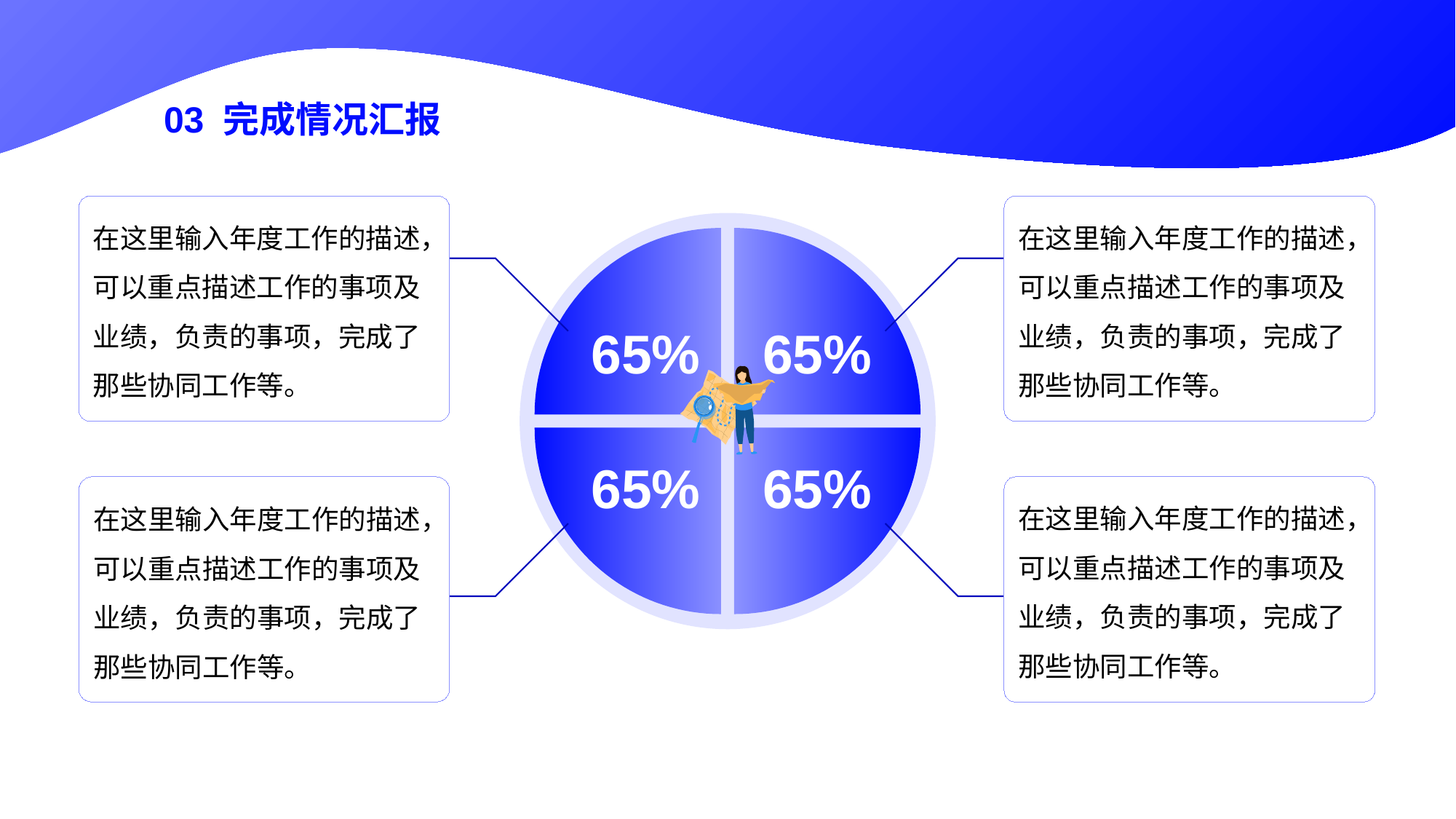

03 完成情况汇报
在这里输入年度工作的描述，可以重点描述工作的事项及业绩，负责的事项，完成了那些协同工作等。
在这里输入年度工作的描述，可以重点描述工作的事项及业绩，负责的事项，完成了那些协同工作等。

### Chart

| Category | 销售额 |
|---|---|
| 第一季度 | 25.0 |
| 第二季度 | 25.0 |
| 第三季度 | 25.0 |
| 第四季度 | 25.0 |

65%
65%

65%
65%
在这里输入年度工作的描述，可以重点描述工作的事项及业绩，负责的事项，完成了那些协同工作等。
在这里输入年度工作的描述，可以重点描述工作的事项及业绩，负责的事项，完成了那些协同工作等。